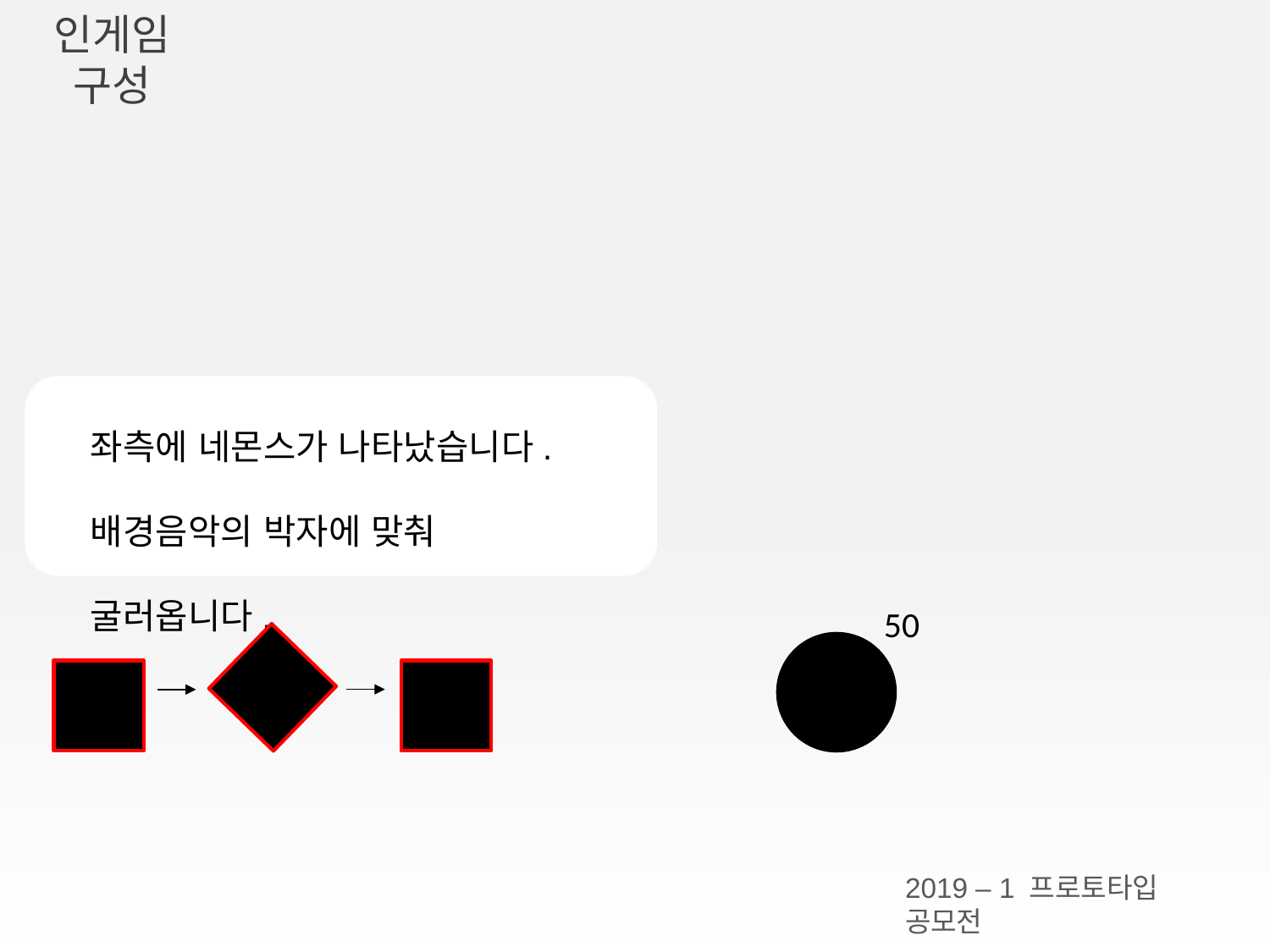

인게임 구성

좌측에 네몬스가 나타났습니다.
배경음악의 박자에 맞춰 굴러옵니다.
50

2019 – 1 프로토타입 공모전